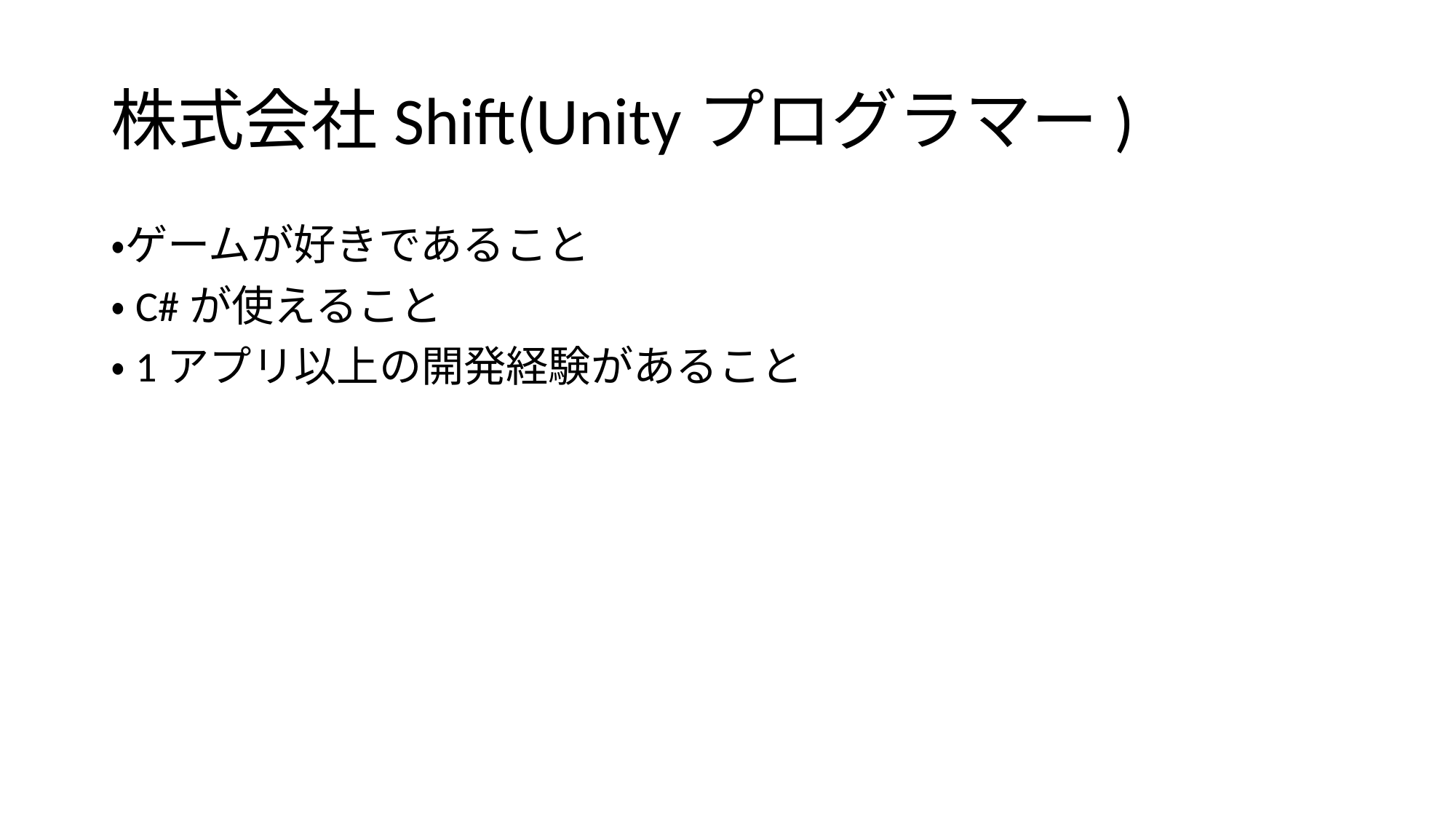

# 株式会社Shift(Unityプログラマー)
・ゲームが好きであること
・C#が使えること
・1アプリ以上の開発経験があること